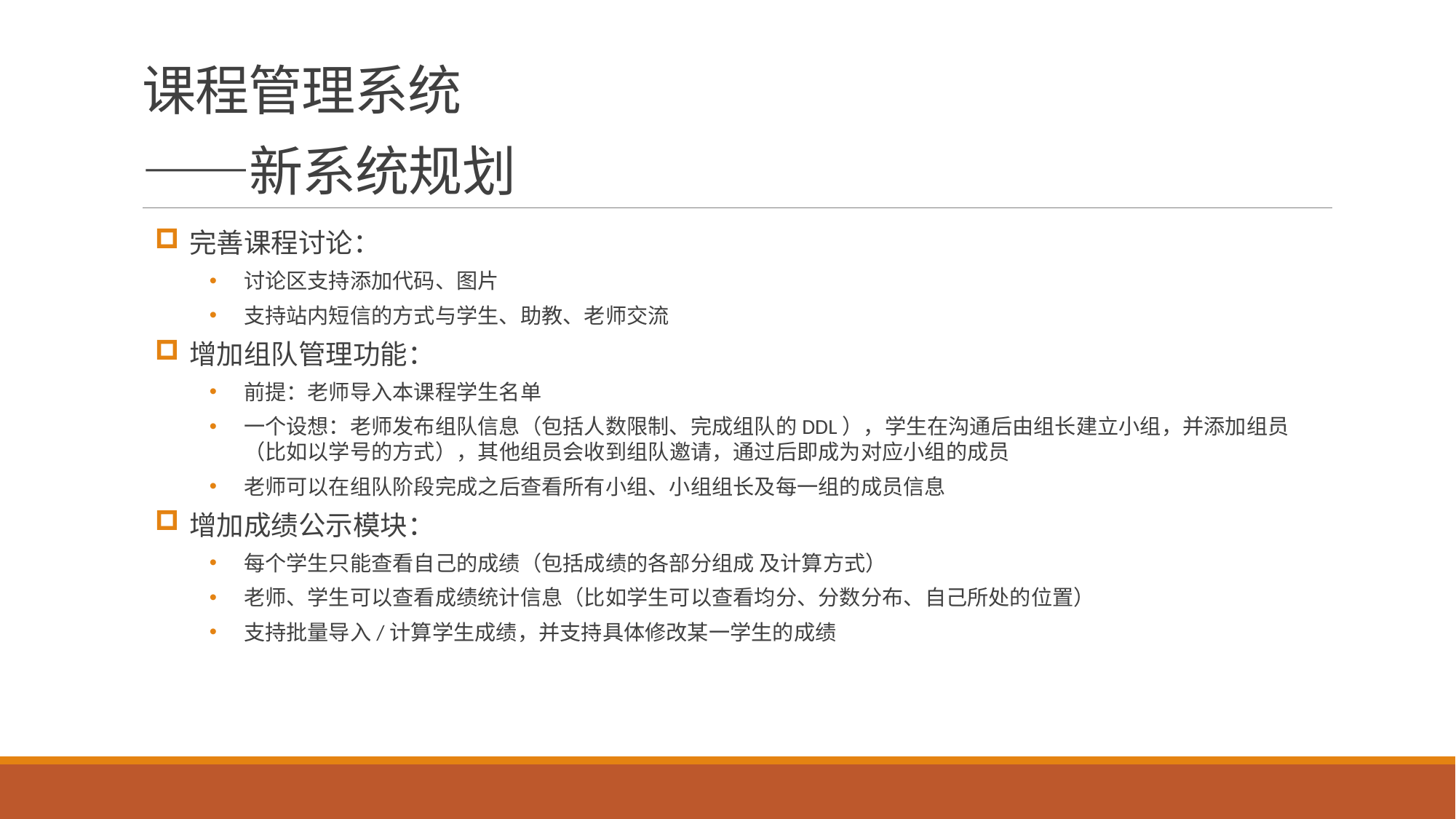

# 课程管理系统 ——新系统规划
完善课程讨论：
讨论区支持添加代码、图片
支持站内短信的方式与学生、助教、老师交流
增加组队管理功能：
前提：老师导入本课程学生名单
一个设想：老师发布组队信息（包括人数限制、完成组队的DDL），学生在沟通后由组长建立小组，并添加组员（比如以学号的方式），其他组员会收到组队邀请，通过后即成为对应小组的成员
老师可以在组队阶段完成之后查看所有小组、小组组长及每一组的成员信息
增加成绩公示模块：
每个学生只能查看自己的成绩（包括成绩的各部分组成 及计算方式）
老师、学生可以查看成绩统计信息（比如学生可以查看均分、分数分布、自己所处的位置）
支持批量导入/计算学生成绩，并支持具体修改某一学生的成绩